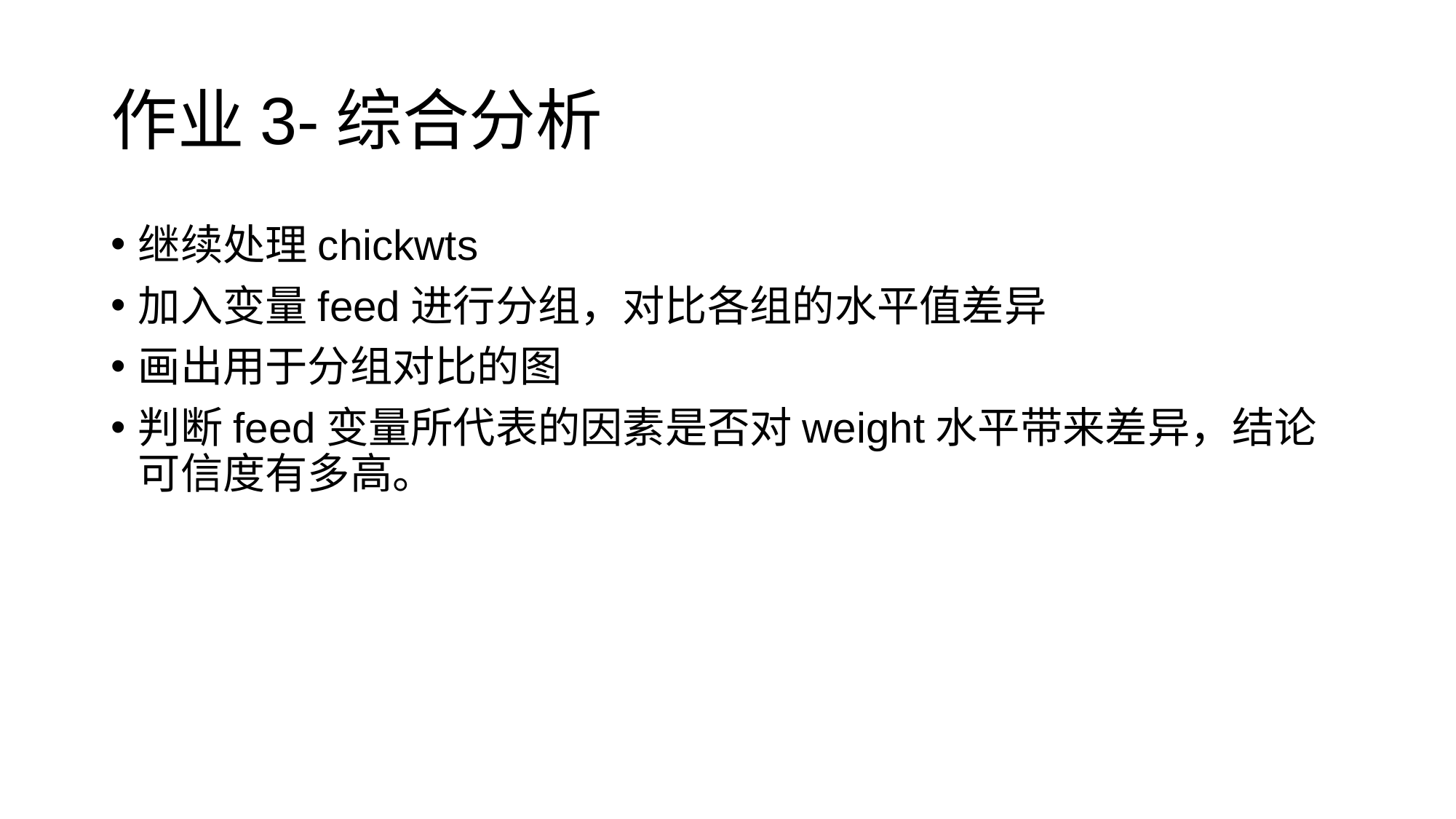

# 作业3-综合分析
继续处理chickwts
加入变量feed进行分组，对比各组的水平值差异
画出用于分组对比的图
判断feed变量所代表的因素是否对weight水平带来差异，结论可信度有多高。